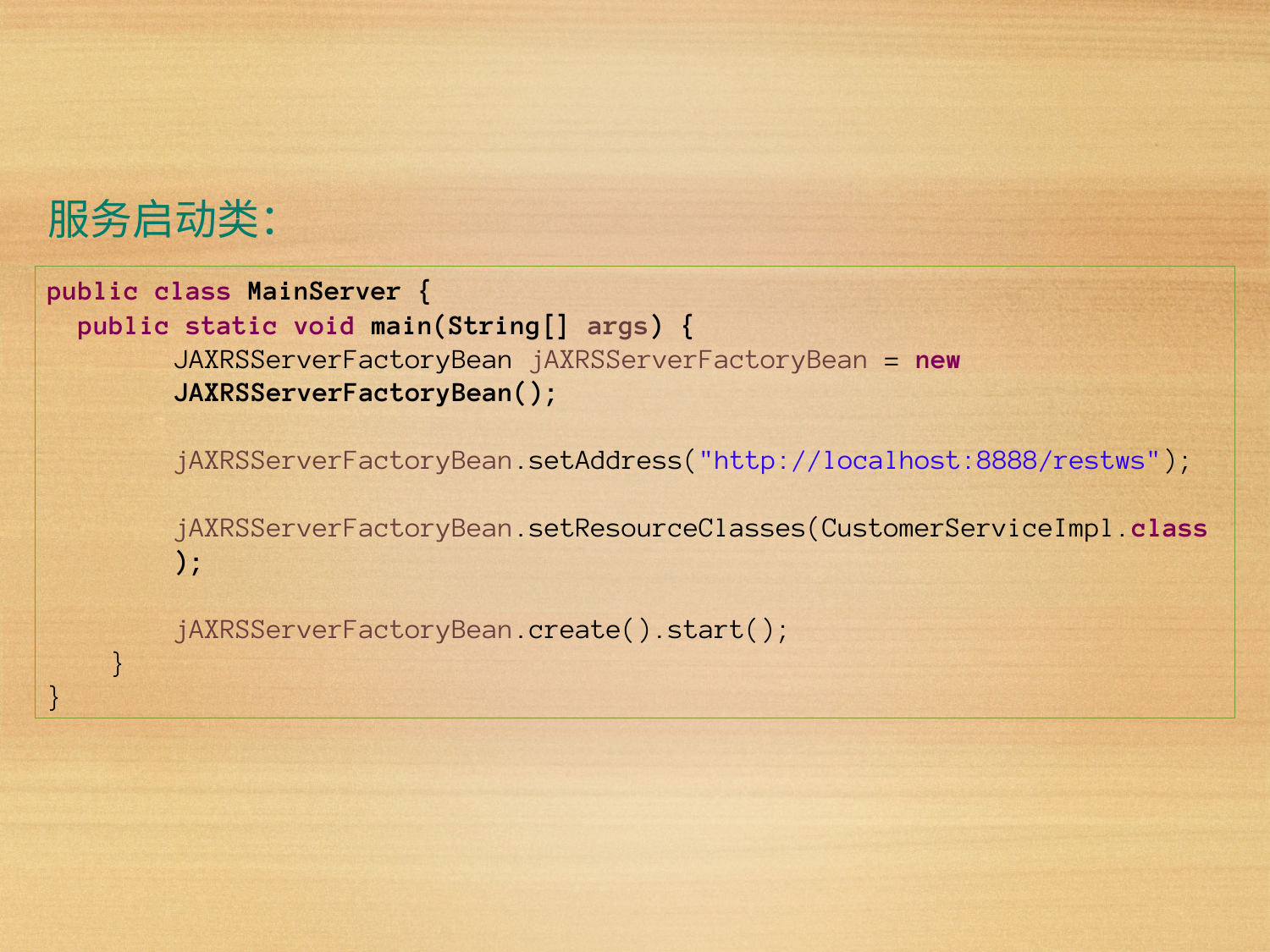

服务启动类：
public class MainServer {
  public static void main(String[] args) {
JAXRSServerFactoryBean jAXRSServerFactoryBean = new JAXRSServerFactoryBean();

jAXRSServerFactoryBean.setAddress("http://localhost:8888/restws");

jAXRSServerFactoryBean.setResourceClasses(CustomerServiceImpl.class);

jAXRSServerFactoryBean.create().start();
}
}